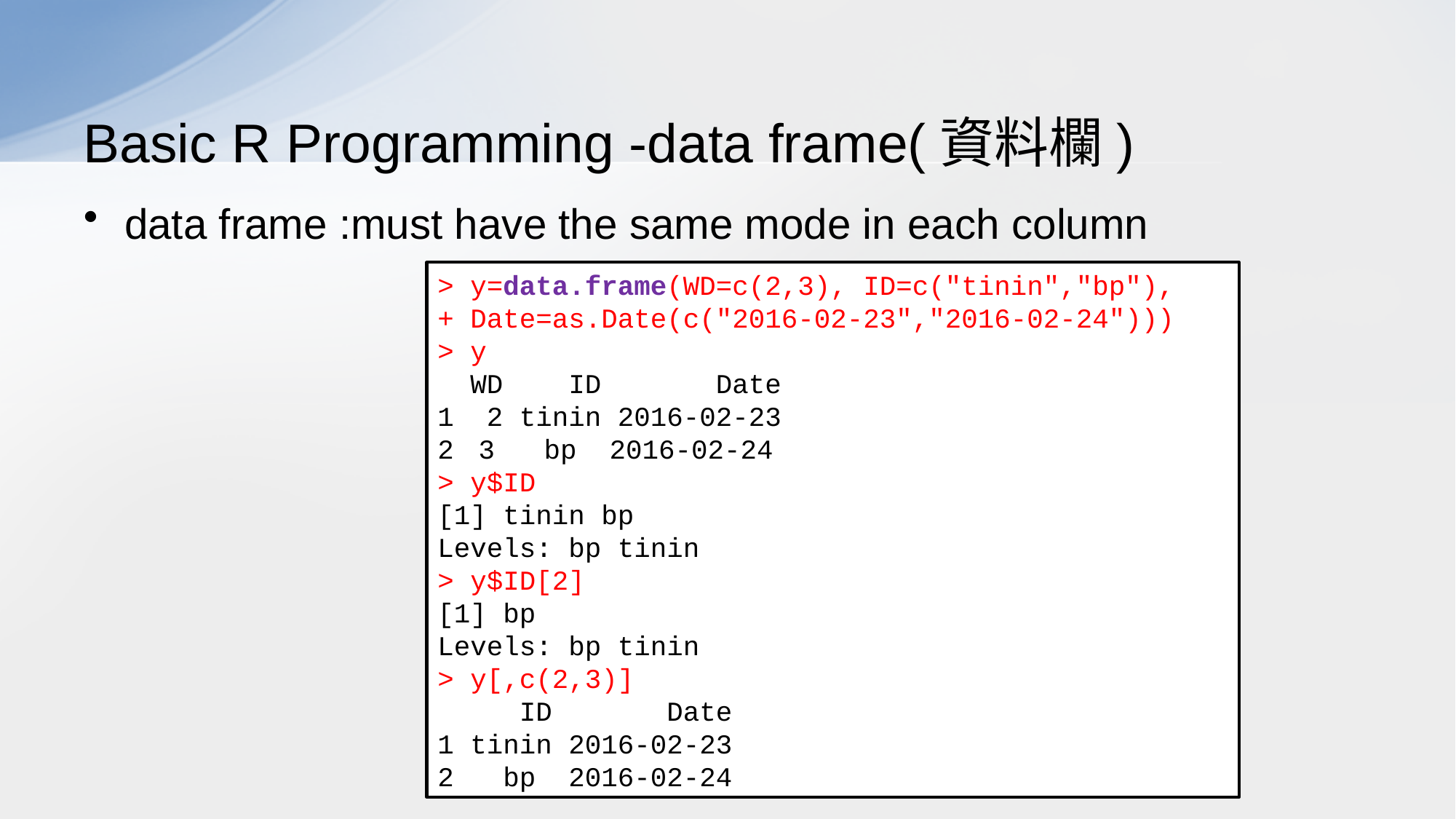

# Basic R Programming -data frame(資料欄)
data frame :must have the same mode in each column
> y=data.frame(WD=c(2,3), ID=c("tinin","bp"),
+ Date=as.Date(c("2016-02-23","2016-02-24")))
> y
  WD    ID       Date
1  2 tinin 2016-02-23
3   bp  2016-02-24
> y$ID
[1] tinin bp
Levels: bp tinin
> y$ID[2]
[1] bp
Levels: bp tinin
> y[,c(2,3)]
     ID       Date
1 tinin 2016-02-23
2   bp  2016-02-24
74